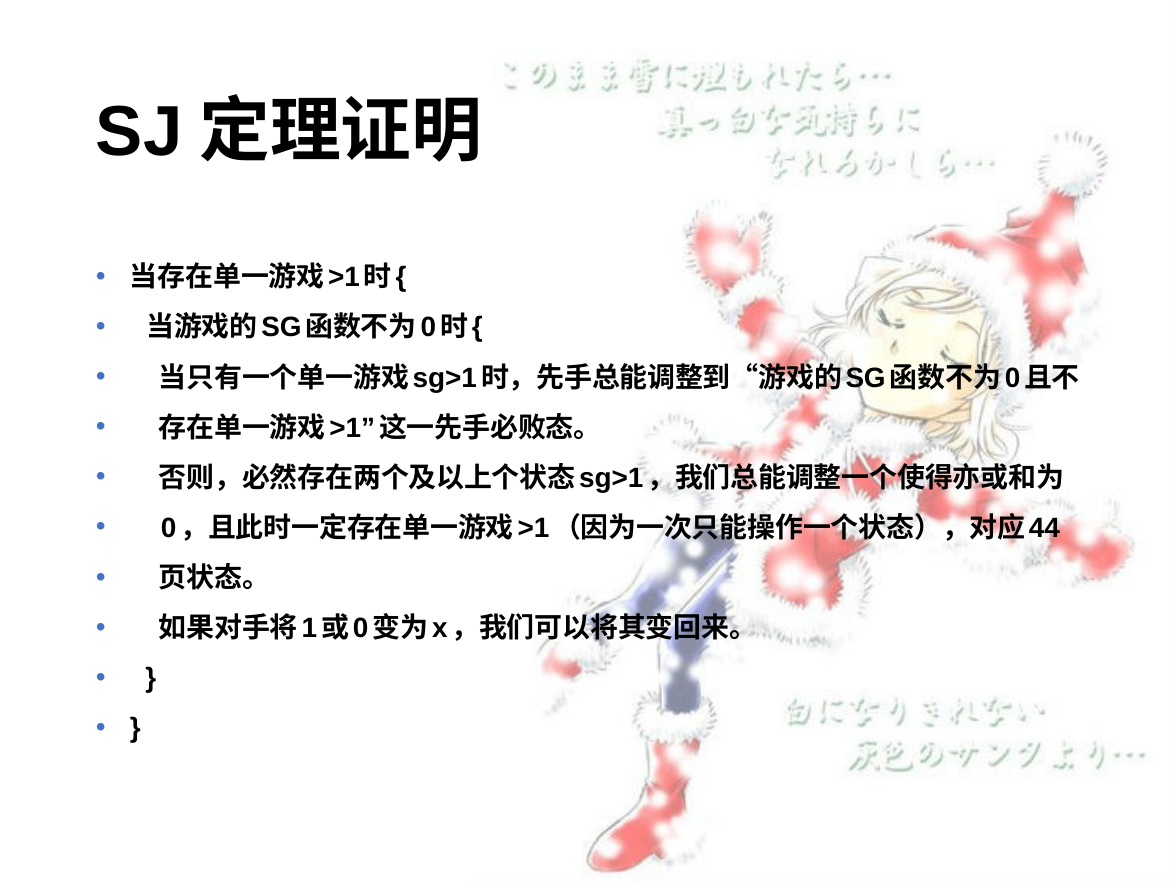

# SJ定理证明
当存在单一游戏>1时{
  当游戏的SG函数不为0时{
    当只有一个单一游戏sg>1时，先手总能调整到“游戏的SG函数不为0且不
    存在单一游戏>1”这一先手必败态。
    否则，必然存在两个及以上个状态sg>1，我们总能调整一个使得亦或和为
    0，且此时一定存在单一游戏>1（因为一次只能操作一个状态），对应44
    页状态。
    如果对手将1或0变为x，我们可以将其变回来。
  }
}